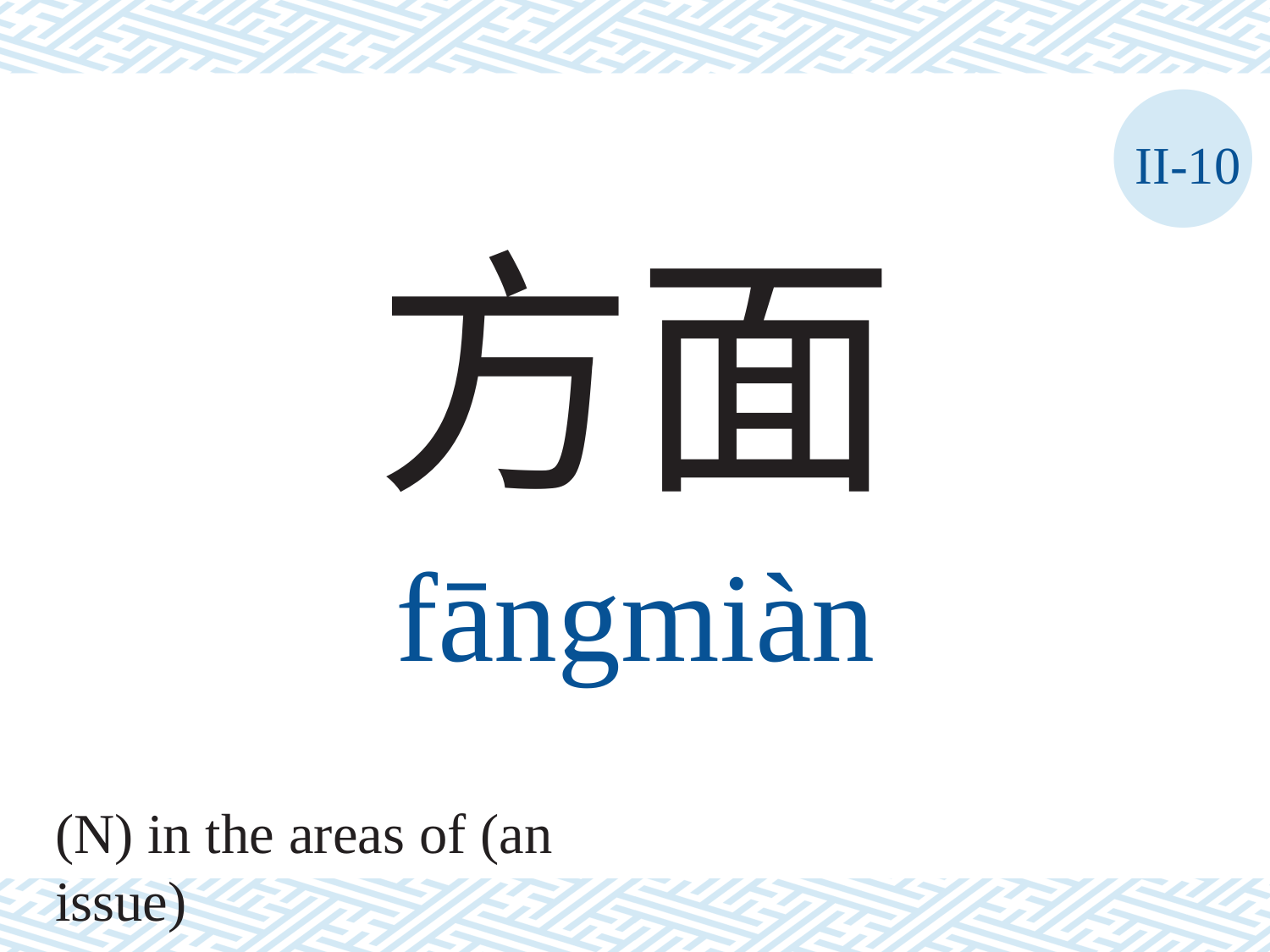

II-10
方面
fāngmiàn
(N) in the areas of (an issue)